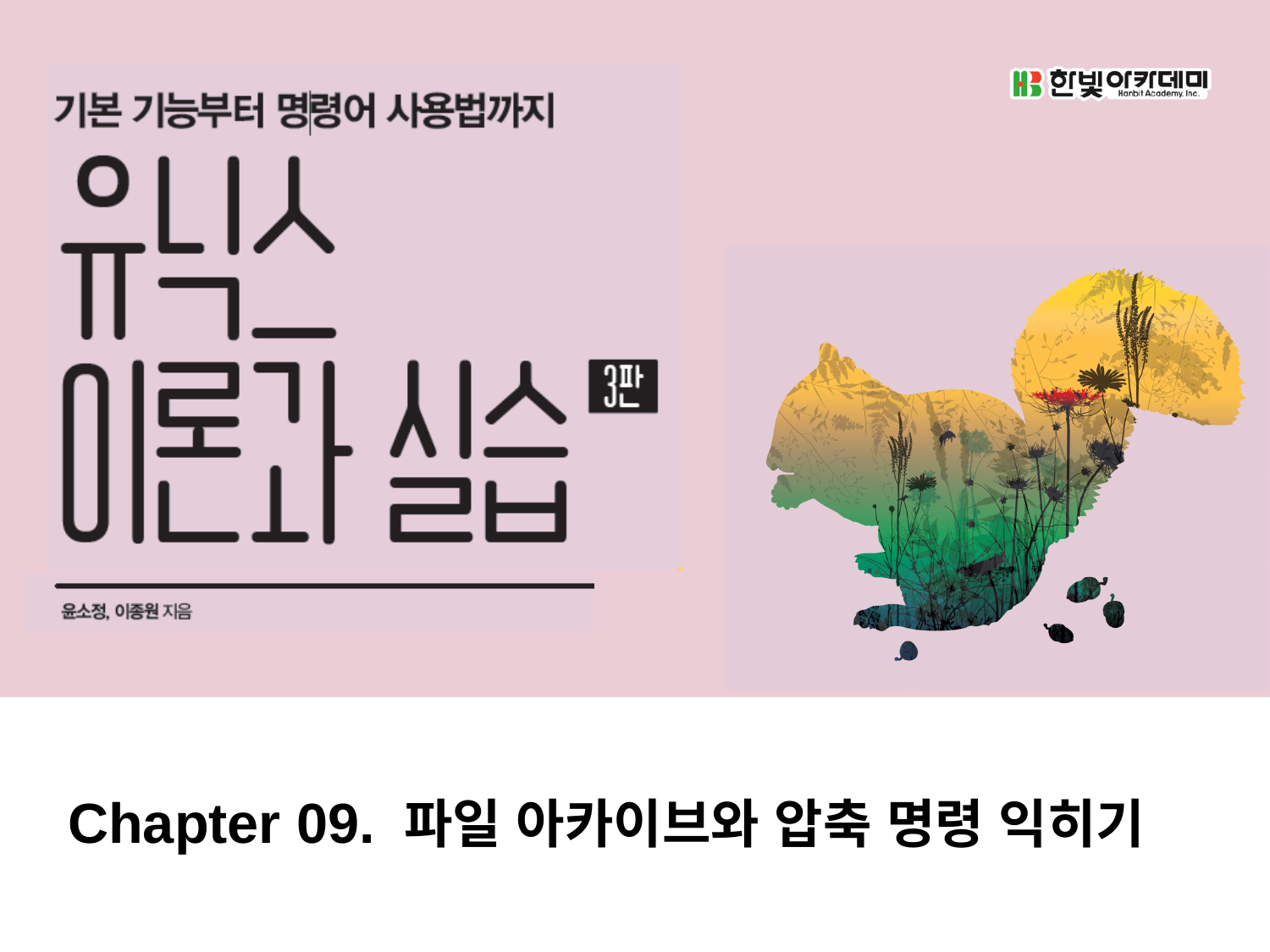

# Chapter 09. 파일 아카이브와 압축 명령 익히기